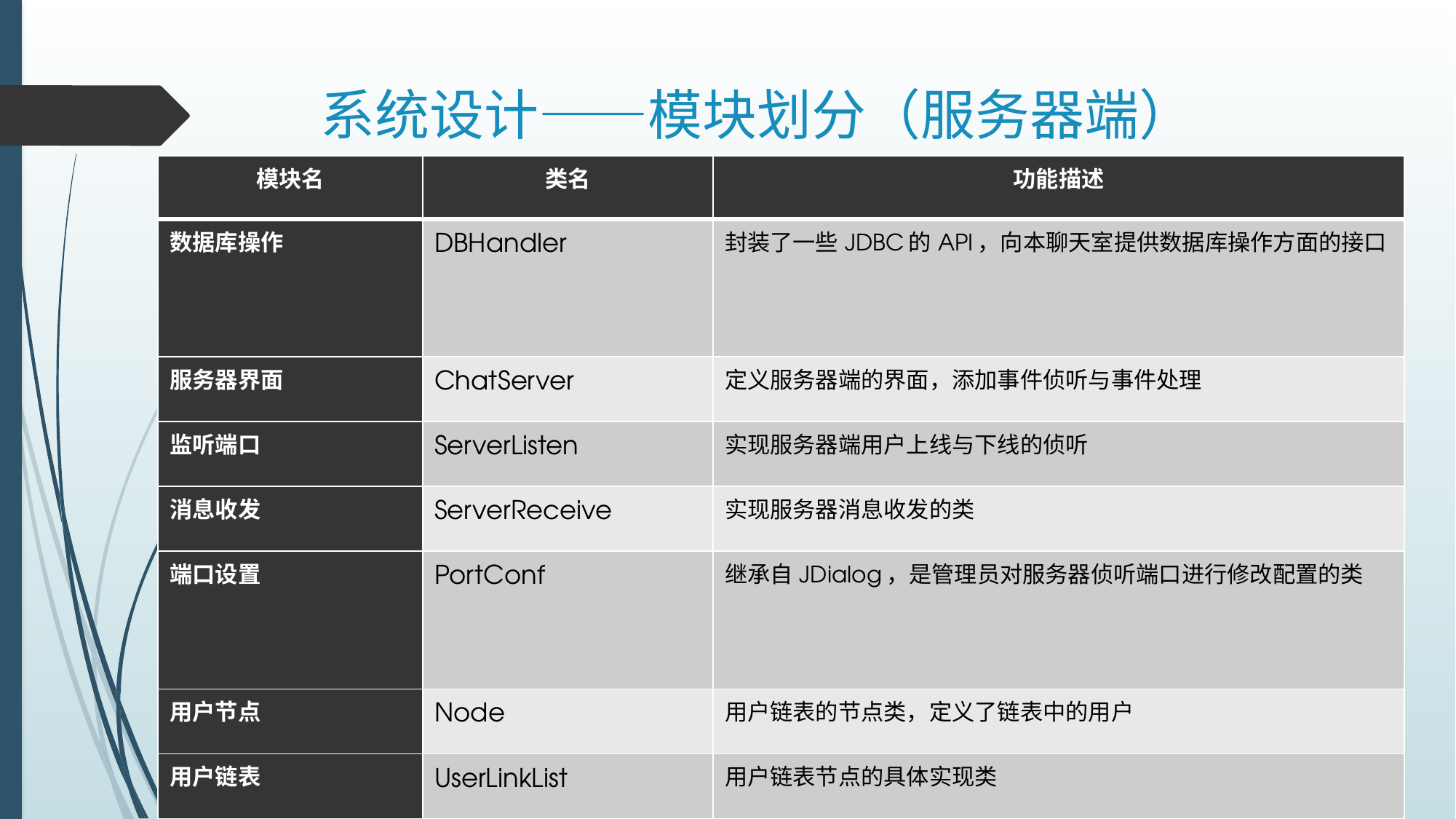

# 系统设计——模块划分（服务器端）
| 模块名 | 类名 | 功能描述 |
| --- | --- | --- |
| 数据库操作 | DBHandler | 封装了一些JDBC的API，向本聊天室提供数据库操作方面的接口 |
| 服务器界面 | ChatServer | 定义服务器端的界面，添加事件侦听与事件处理 |
| 监听端口 | ServerListen | 实现服务器端用户上线与下线的侦听 |
| 消息收发 | ServerReceive | 实现服务器消息收发的类 |
| 端口设置 | PortConf | 继承自JDialog，是管理员对服务器侦听端口进行修改配置的类 |
| 用户节点 | Node | 用户链表的节点类，定义了链表中的用户 |
| 用户链表 | UserLinkList | 用户链表节点的具体实现类 |